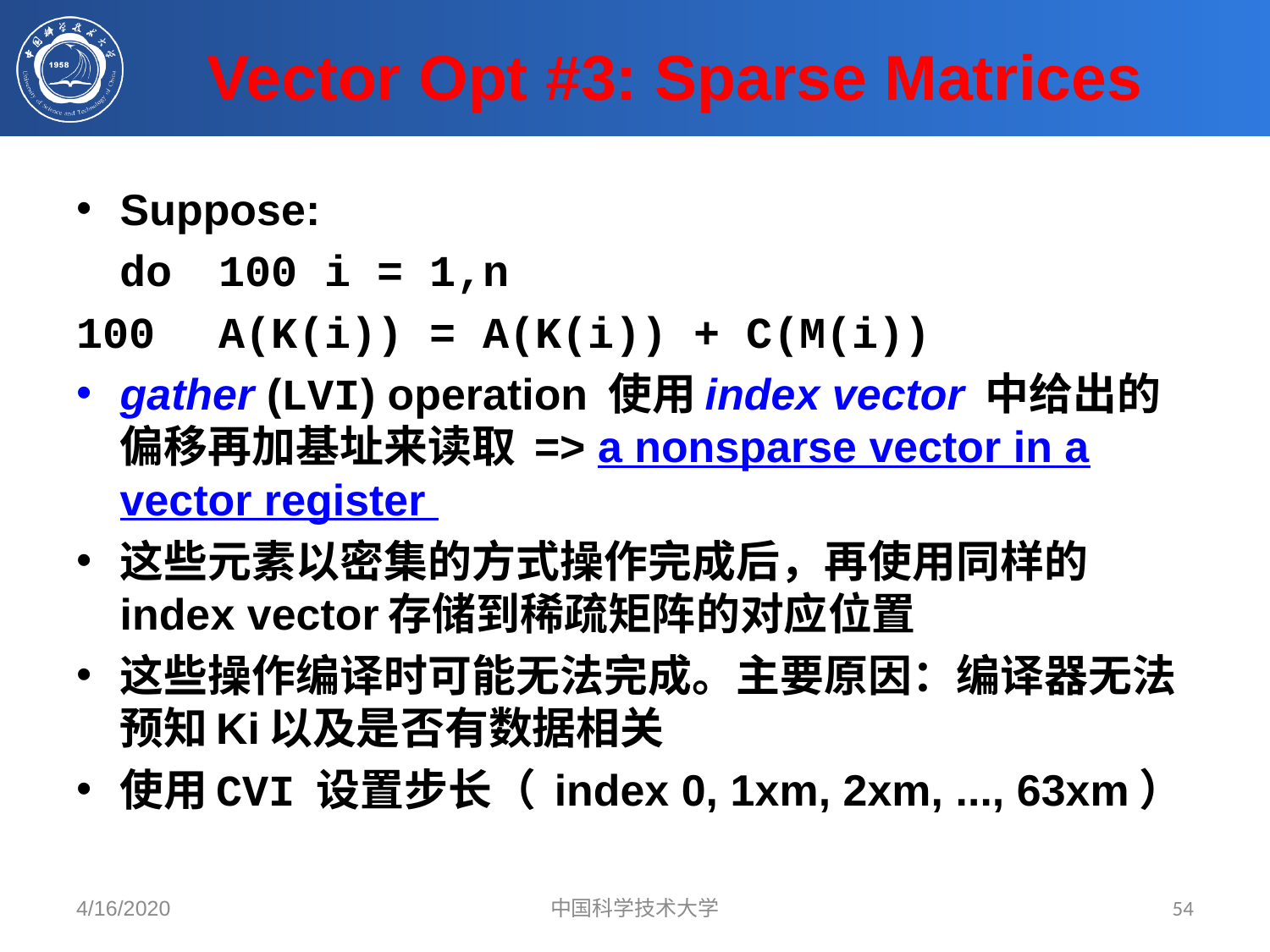

# Vector Opt #3: Sparse Matrices
Suppose:
			do	100 i = 1,n
100		A(K(i)) = A(K(i)) + C(M(i))
gather (LVI) operation 使用index vector 中给出的偏移再加基址来读取 => a nonsparse vector in a vector register
这些元素以密集的方式操作完成后，再使用同样的index vector存储到稀疏矩阵的对应位置
这些操作编译时可能无法完成。主要原因：编译器无法预知Ki以及是否有数据相关
使用CVI 设置步长（ index 0, 1xm, 2xm, ..., 63xm）
4/16/2020
中国科学技术大学
54